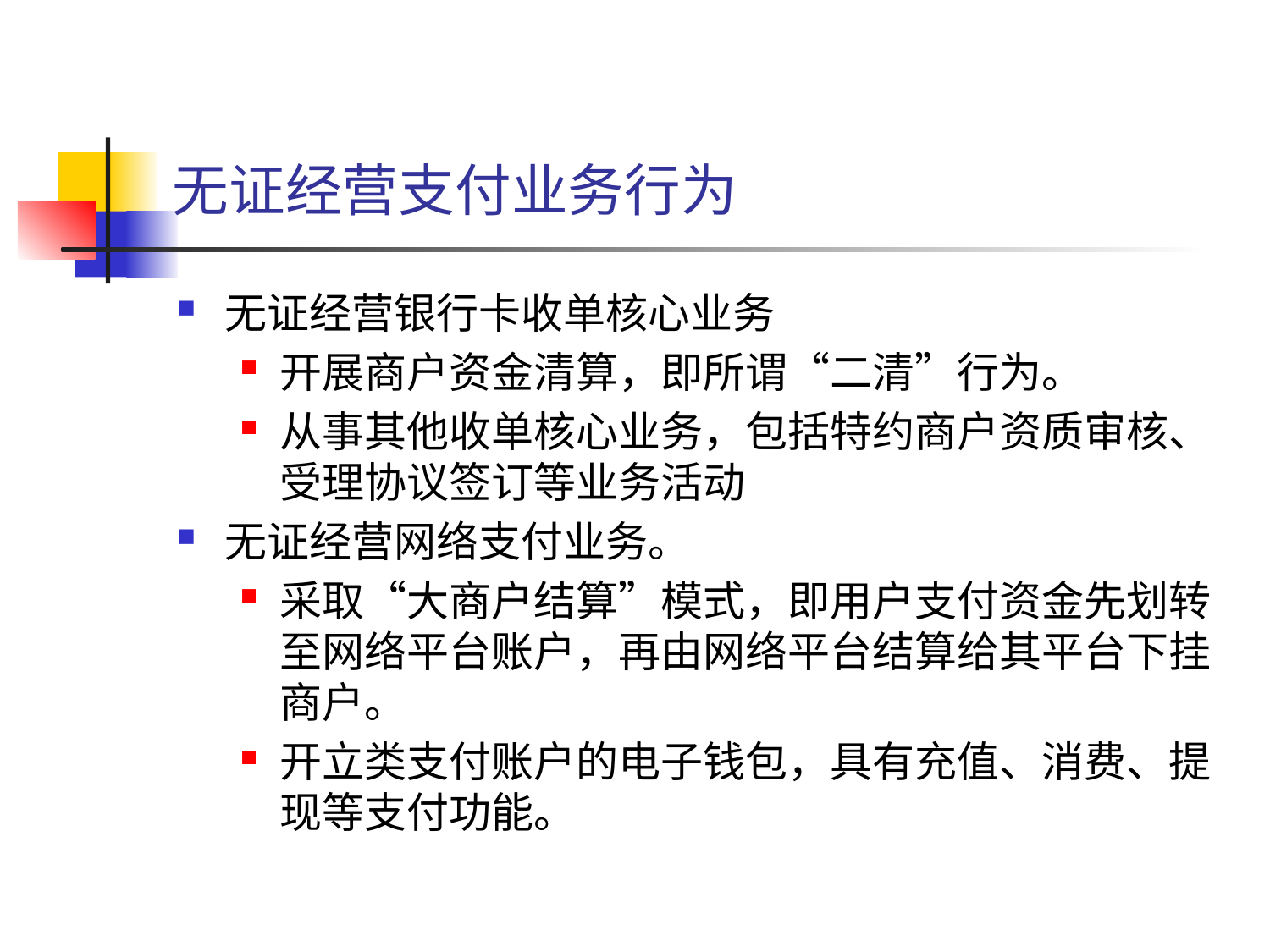

# 无证经营支付业务行为
无证经营银行卡收单核心业务
开展商户资金清算，即所谓“二清”行为。
从事其他收单核心业务，包括特约商户资质审核、受理协议签订等业务活动
无证经营网络支付业务。
采取“大商户结算”模式，即用户支付资金先划转至网络平台账户，再由网络平台结算给其平台下挂商户。
开立类支付账户的电子钱包，具有充值、消费、提现等支付功能。